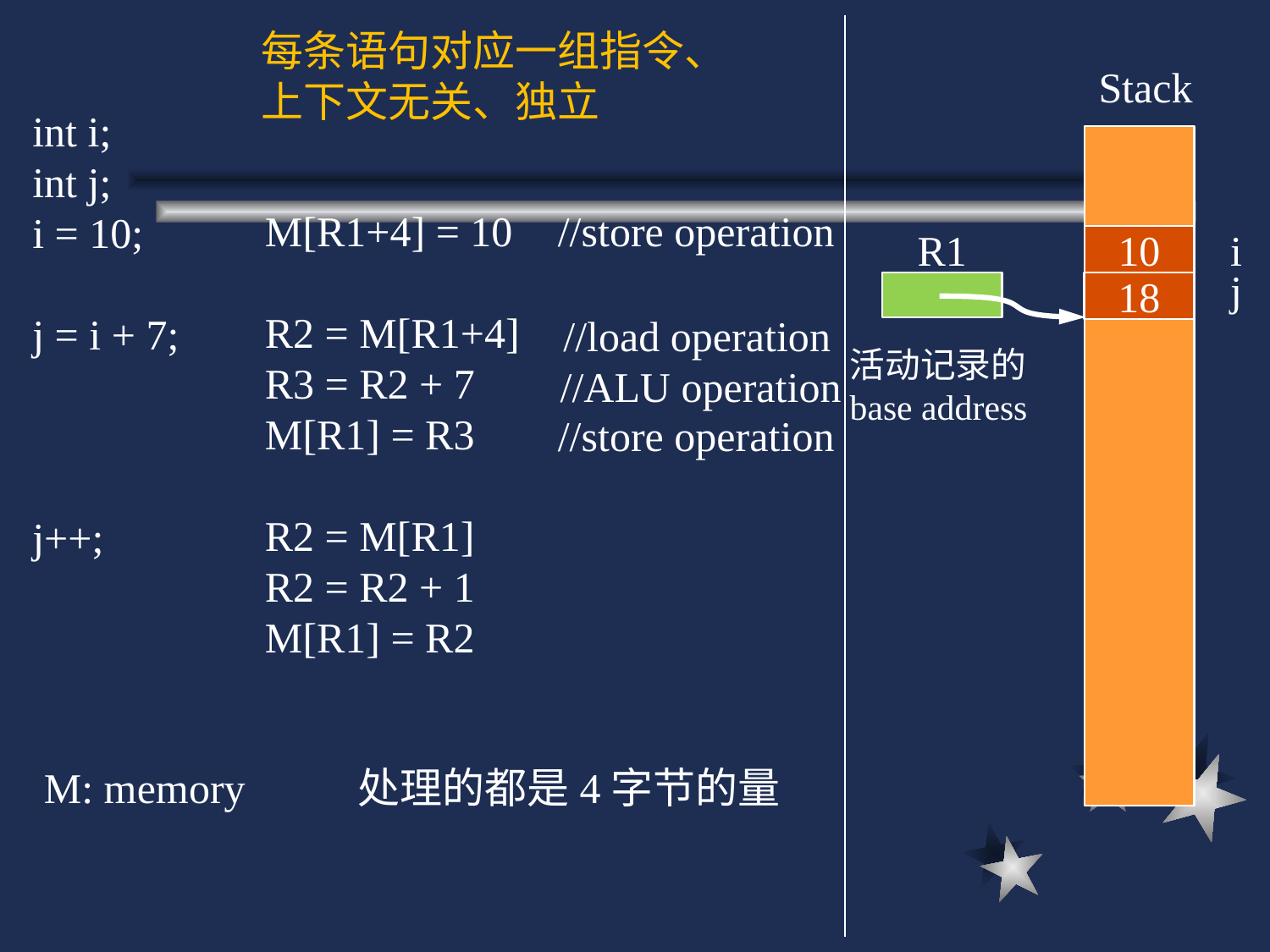

每条语句对应一组指令、上下文无关、独立
Stack
int i;
int j;
i = 10;

j = i + 7;

j++;

M[R1+4] = 10

R2 = M[R1+4]
R3 = R2 + 7
M[R1] = R3

R2 = M[R1]
R2 = R2 + 1
M[R1] = R2
//store operation
R1
i
10
j

17
18
//load operation
活动记录的base address
//ALU operation
//store operation
M: memory
处理的都是4字节的量